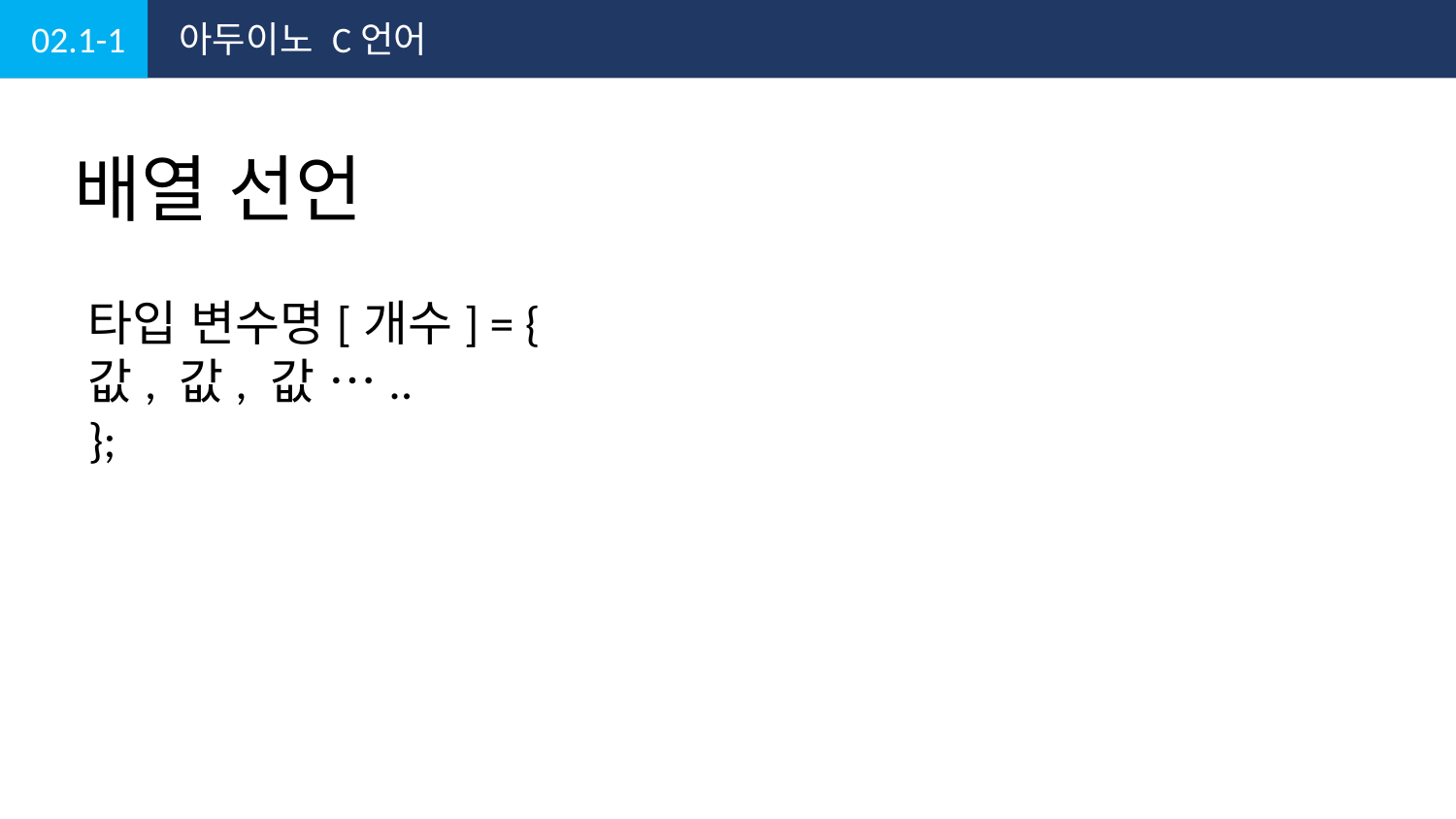

02.1-1
아두이노 C언어
배열 선언
타입 변수명[개수] = {
값, 값, 값 …..
};